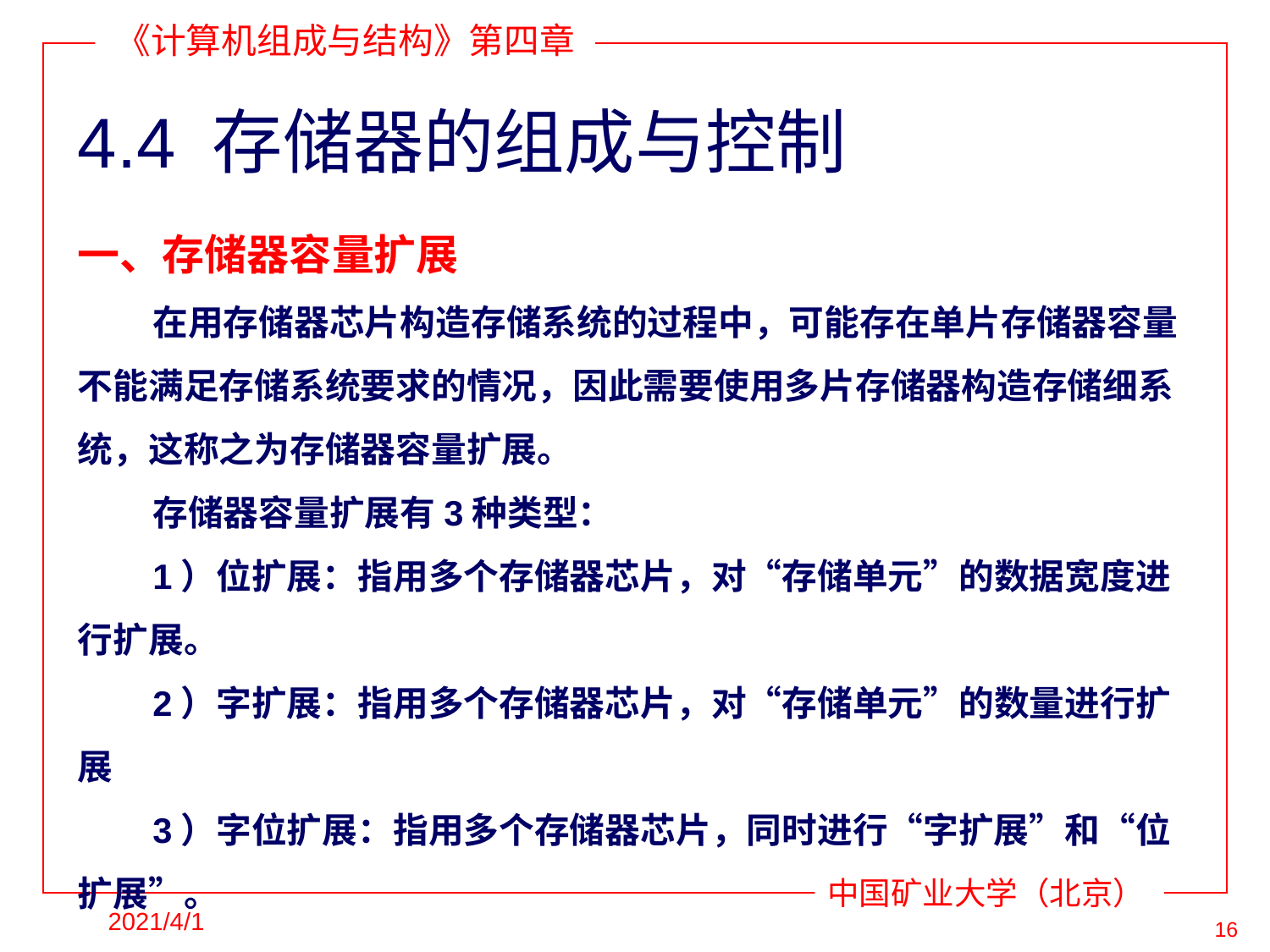

# 4.4 存储器的组成与控制
一、存储器容量扩展
在用存储器芯片构造存储系统的过程中，可能存在单片存储器容量不能满足存储系统要求的情况，因此需要使用多片存储器构造存储细系统，这称之为存储器容量扩展。
存储器容量扩展有3种类型：
1）位扩展：指用多个存储器芯片，对“存储单元”的数据宽度进行扩展。
2）字扩展：指用多个存储器芯片，对“存储单元”的数量进行扩展
3）字位扩展：指用多个存储器芯片，同时进行“字扩展”和“位扩展”。
2021/4/1